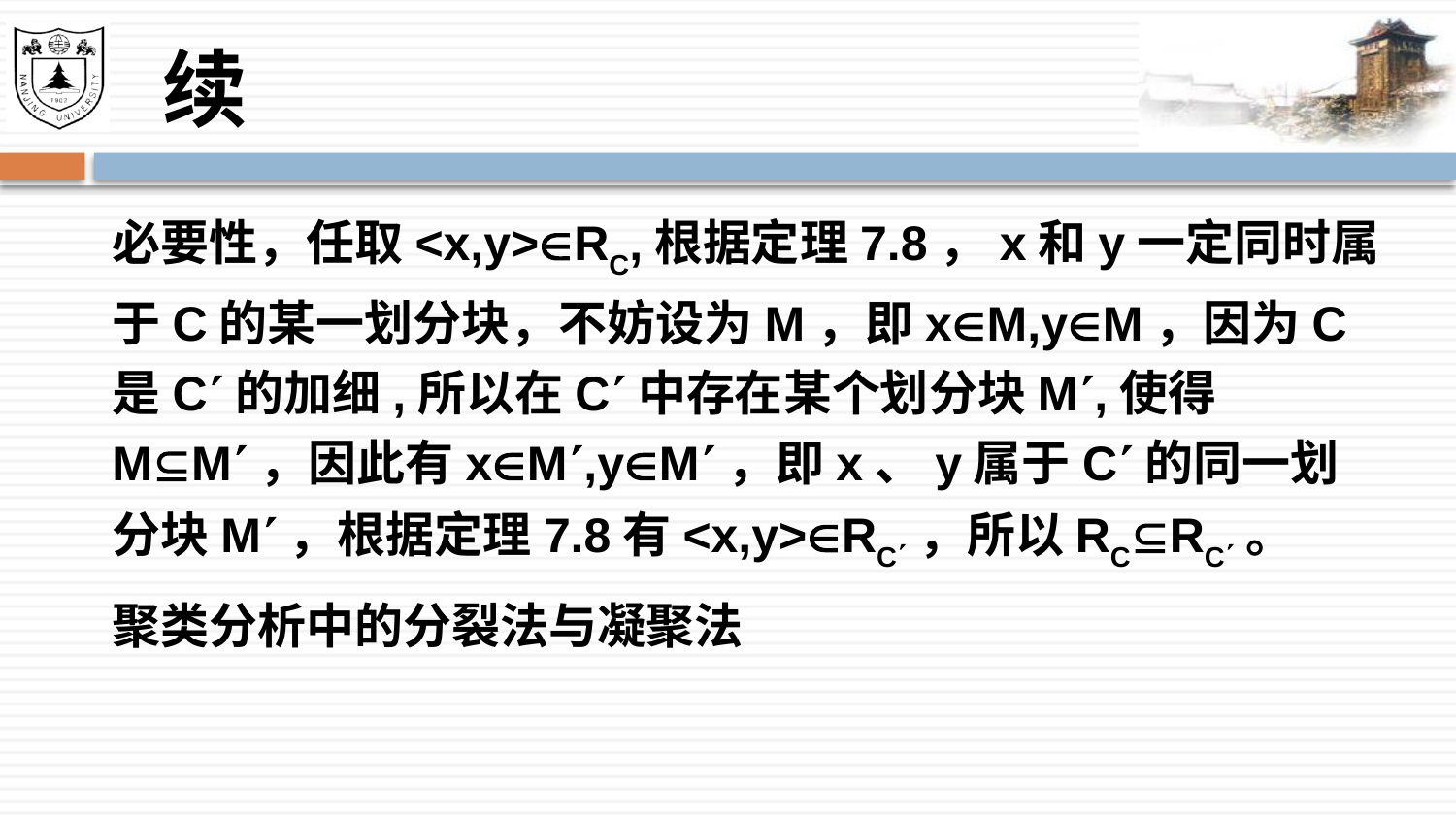

# 续
必要性，任取<x,y>∈RC,根据定理7.8，x和y一定同时属于C的某一划分块，不妨设为M，即x∈M,y∈M，因为C是C′的加细,所以在C′中存在某个划分块M′,使得M⊆M′，因此有x∈M′,y∈M′，即x、y属于C′的同一划分块M′，根据定理7.8有<x,y>∈RC′，所以RC⊆RC′。
聚类分析中的分裂法与凝聚法